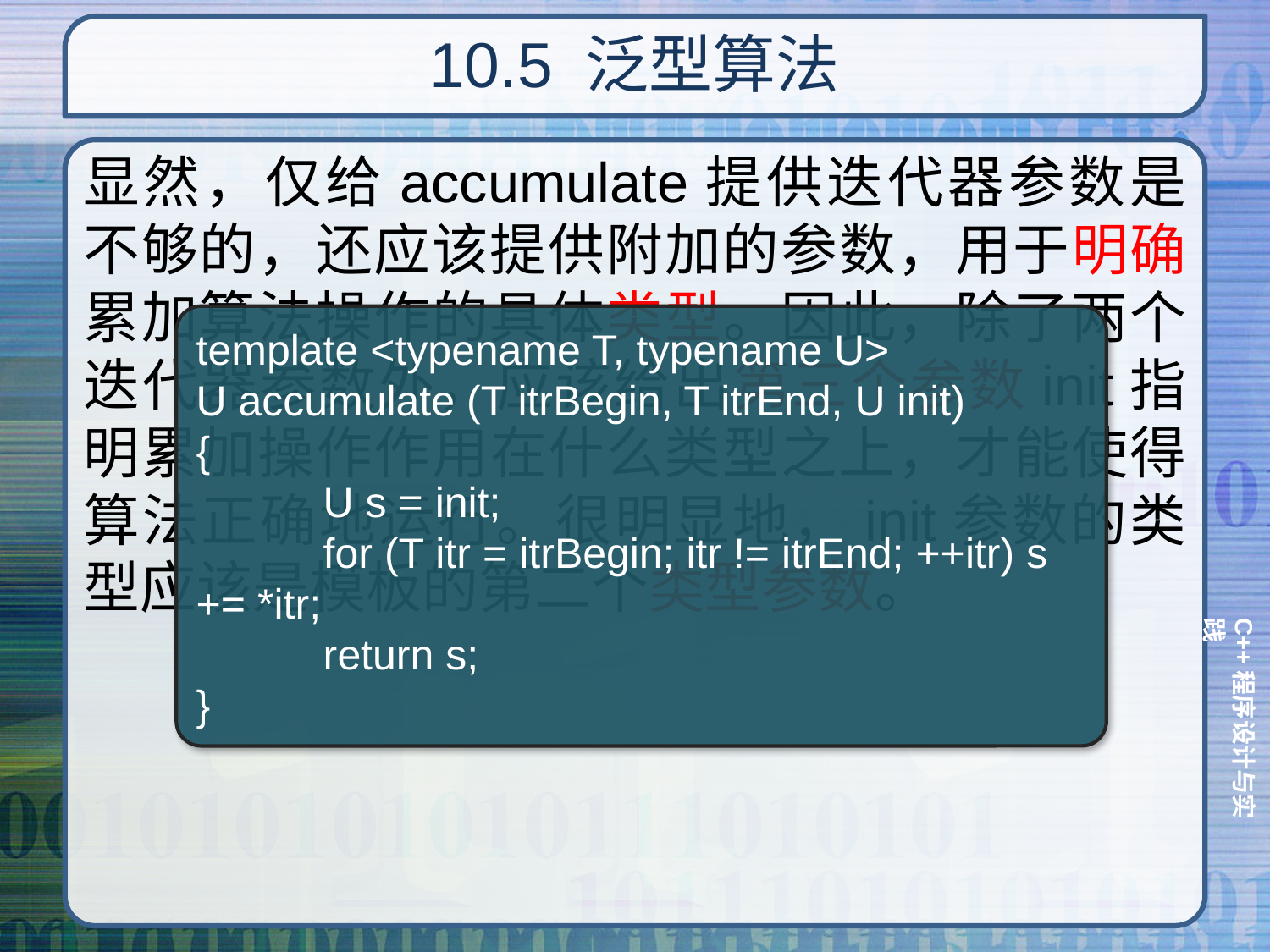

# 10.5 泛型算法
显然，仅给accumulate提供迭代器参数是不够的，还应该提供附加的参数，用于明确累加算法操作的具体类型。因此，除了两个迭代器参数外，应该给出第三个参数init指明累加操作作用在什么类型之上，才能使得算法正确地运行。很明显地，init参数的类型应该是模板的第二个类型参数。

template <typename T, typename U>
U accumulate (T itrBegin, T itrEnd, U init)
{
	U s = init;
	for (T itr = itrBegin; itr != itrEnd; ++itr) s += *itr;
	return s;
}